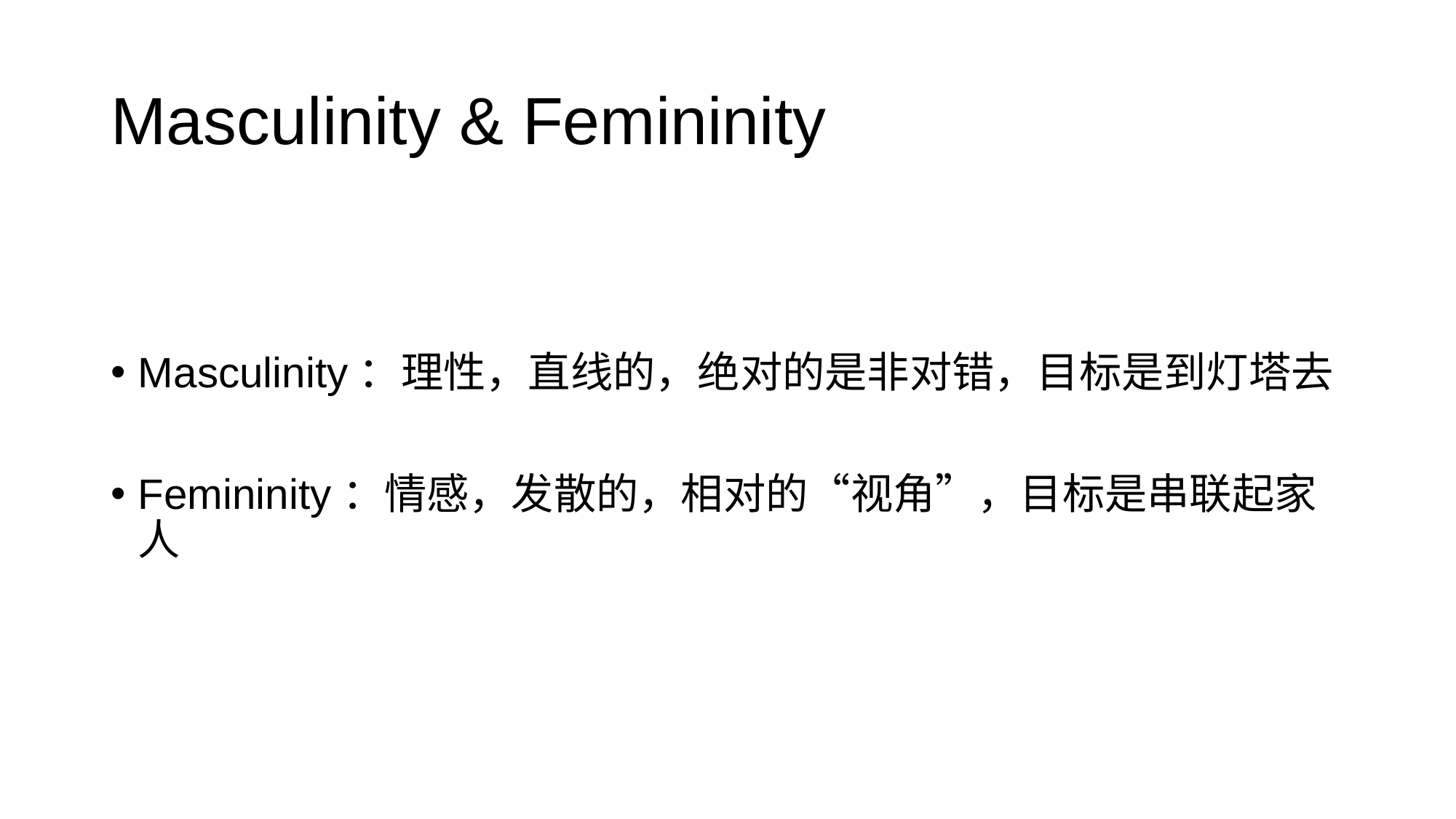

# Masculinity & Femininity

Masculinity：理性，直线的，绝对的是非对错，目标是到灯塔去

Femininity：情感，发散的，相对的“视角”，目标是串联起家人